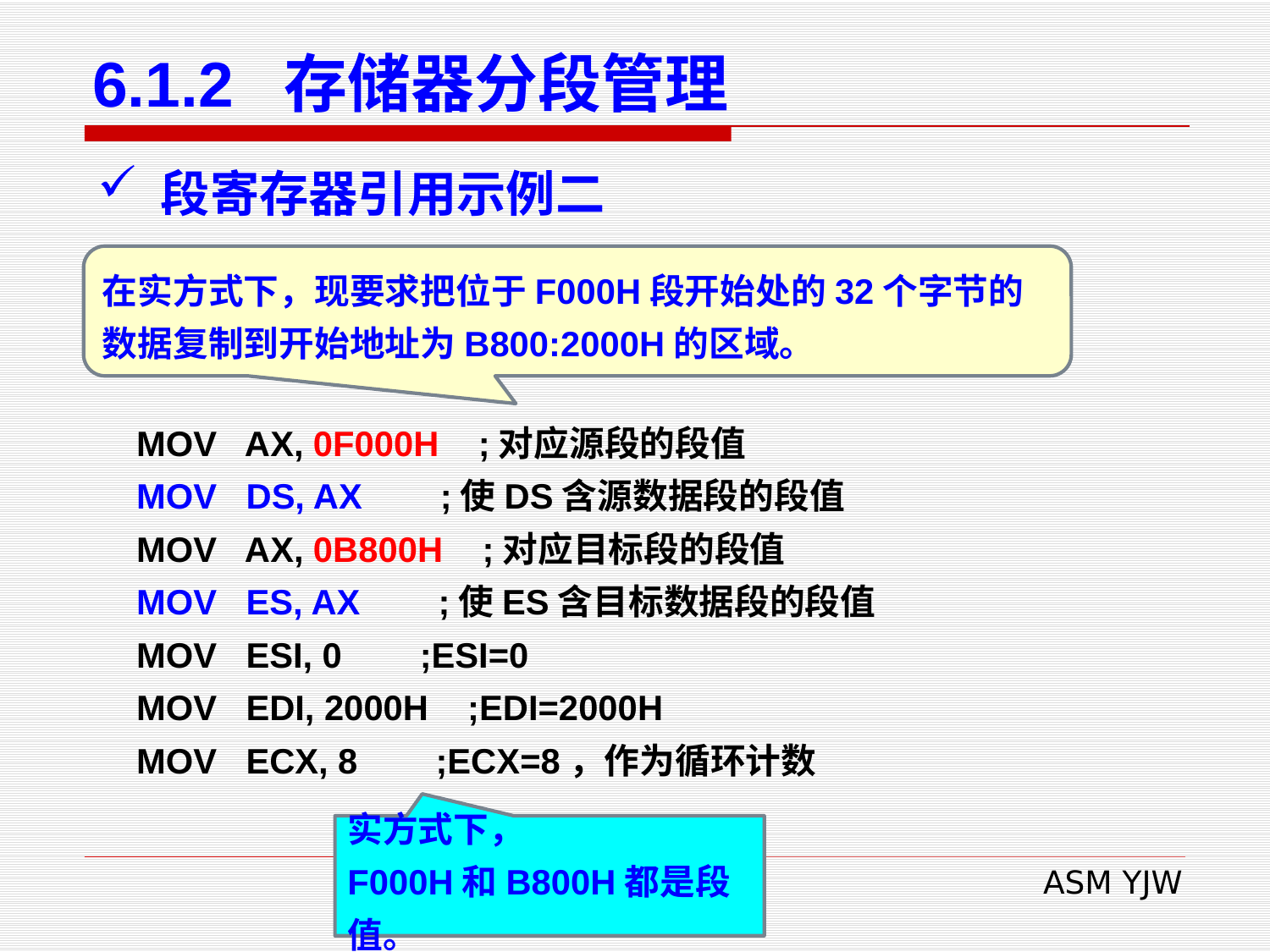

# 6.1.2  存储器分段管理
段寄存器引用示例二
在实方式下，现要求把位于F000H段开始处的32个字节的数据复制到开始地址为B800:2000H的区域。
    MOV   AX, 0F000H    ;对应源段的段值
    MOV   DS, AX        ;使DS含源数据段的段值
    MOV   AX, 0B800H    ;对应目标段的段值
    MOV   ES, AX        ;使ES含目标数据段的段值
    MOV   ESI, 0        ;ESI=0
    MOV   EDI, 2000H    ;EDI=2000H
    MOV   ECX, 8        ;ECX=8，作为循环计数
实方式下，
F000H和B800H都是段值。